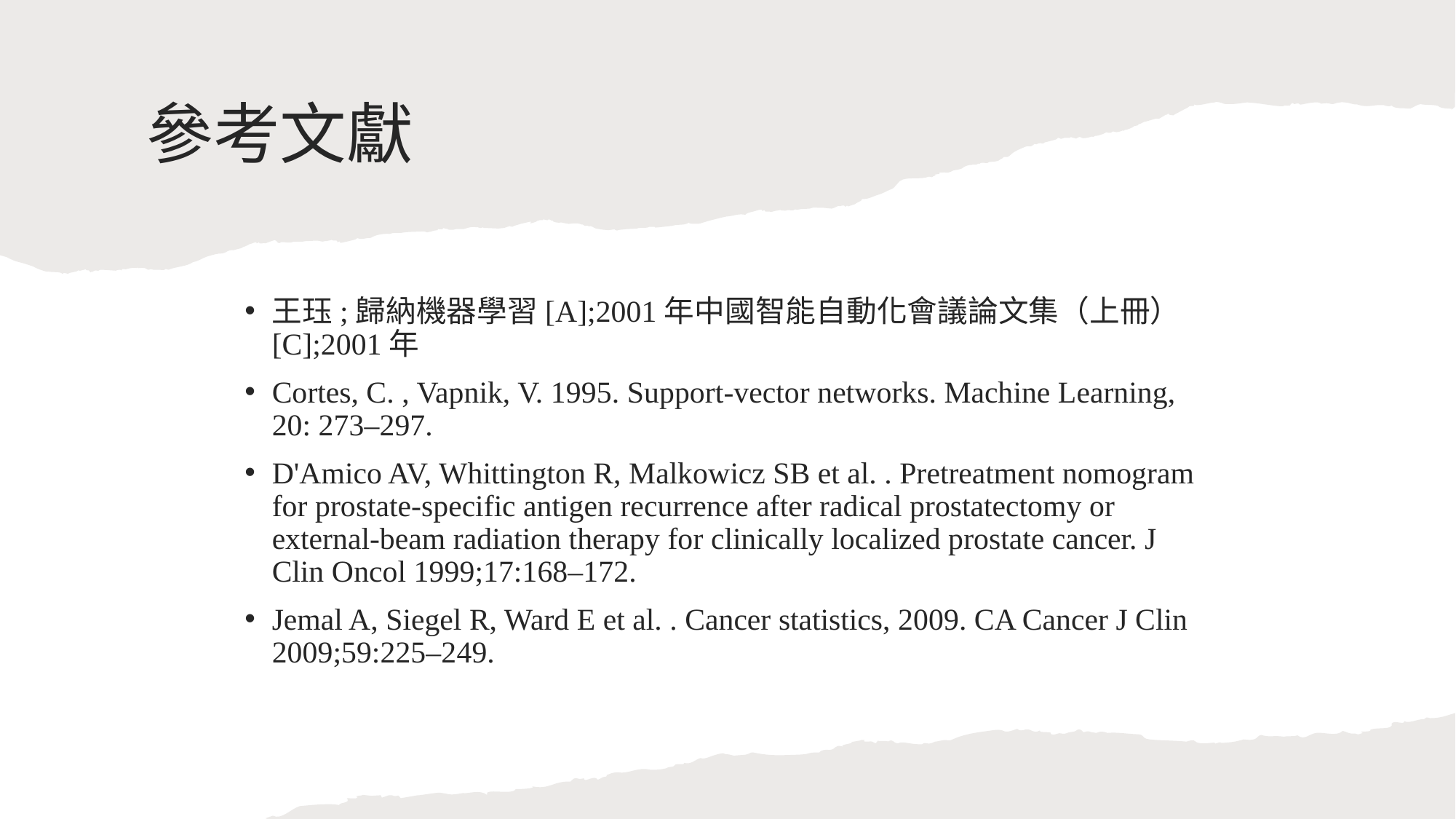

# 參考文獻
王珏;歸納機器學習[A];2001年中國智能自動化會議論文集（上冊）[C];2001年
Cortes, C. , Vapnik, V. 1995. Support-vector networks. Machine Learning, 20: 273–297.
D'Amico AV, Whittington R, Malkowicz SB et al. . Pretreatment nomogram for prostate-specific antigen recurrence after radical prostatectomy or external-beam radiation therapy for clinically localized prostate cancer. J Clin Oncol 1999;17:168–172.
Jemal A, Siegel R, Ward E et al. . Cancer statistics, 2009. CA Cancer J Clin 2009;59:225–249.